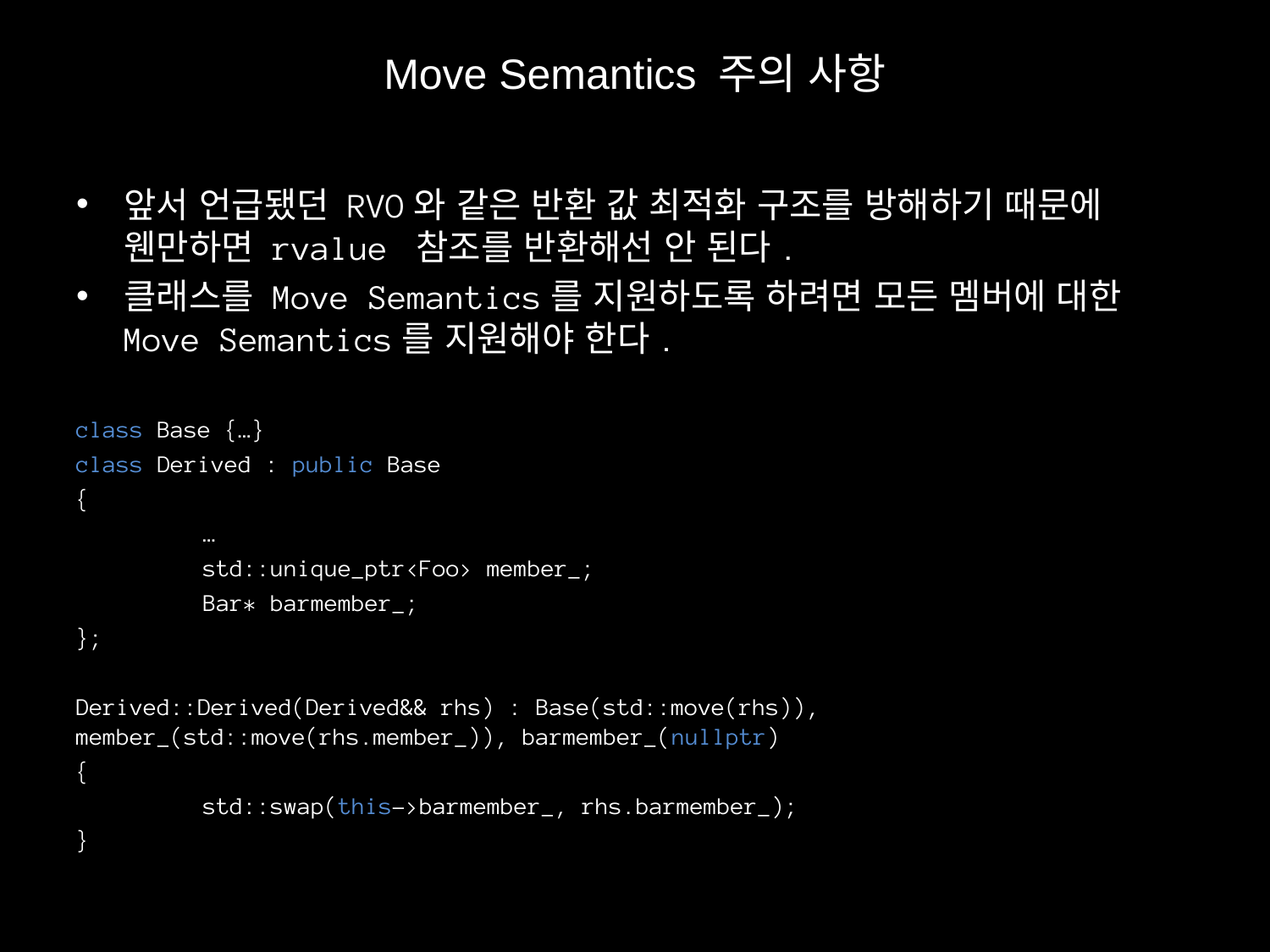

# Move Semantics 주의 사항
앞서 언급됐던 RVO와 같은 반환 값 최적화 구조를 방해하기 때문에 웬만하면 rvalue 참조를 반환해선 안 된다.
클래스를 Move Semantics를 지원하도록 하려면 모든 멤버에 대한 Move Semantics를 지원해야 한다.

class Base {…}
class Derived : public Base
{
	…
	std::unique_ptr<Foo> member_;
	Bar* barmember_;
};

Derived::Derived(Derived&& rhs) : Base(std::move(rhs)), 	member_(std::move(rhs.member_)), barmember_(nullptr)
{
	std::swap(this->barmember_, rhs.barmember_);
}